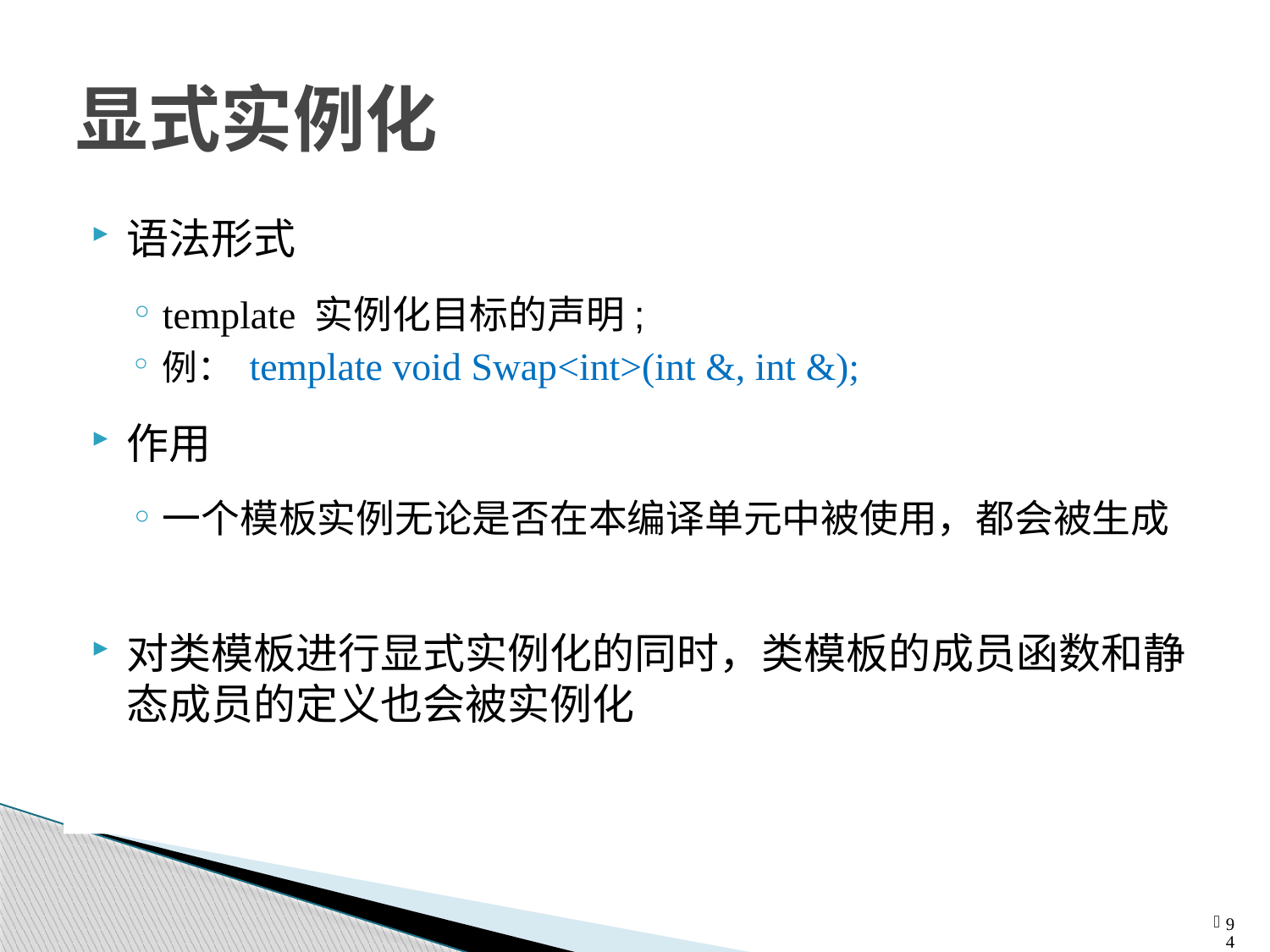

9.5 深度探索 —— 9.5.1 模板的实例化机制
# 显式实例化
语法形式
template 实例化目标的声明;
例： template void Swap<int>(int &, int &);
作用
一个模板实例无论是否在本编译单元中被使用，都会被生成

对类模板进行显式实例化的同时，类模板的成员函数和静态成员的定义也会被实例化
94